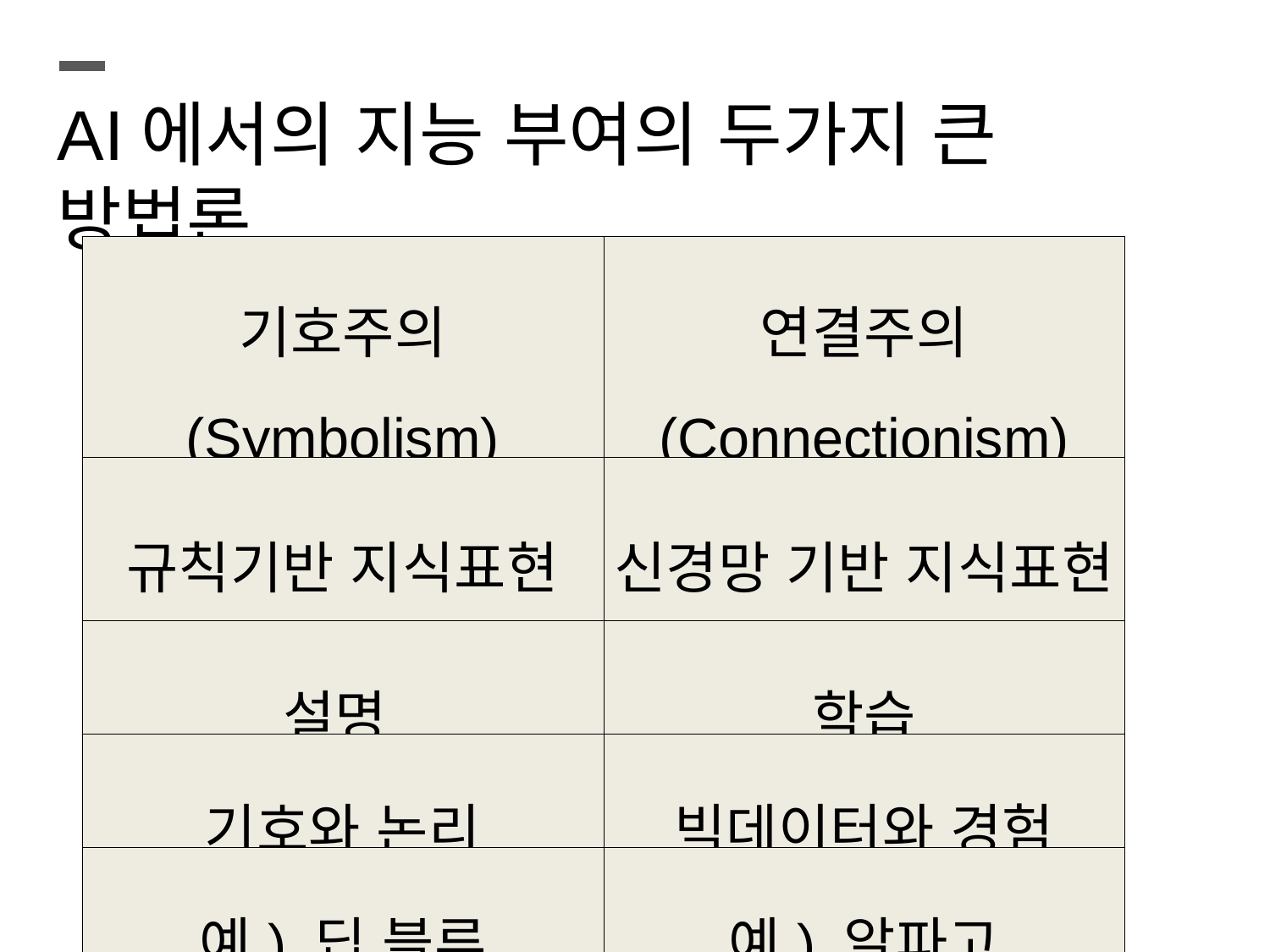

AI에서의 지능 부여의 두가지 큰 방법론
| 기호주의 (Symbolism) | 연결주의 (Connectionism) |
| --- | --- |
| 규칙기반 지식표현 | 신경망 기반 지식표현 |
| 설명 | 학습 |
| 기호와 논리 | 빅데이터와 경험 |
| 예) 딥 블루 | 예) 알파고 |